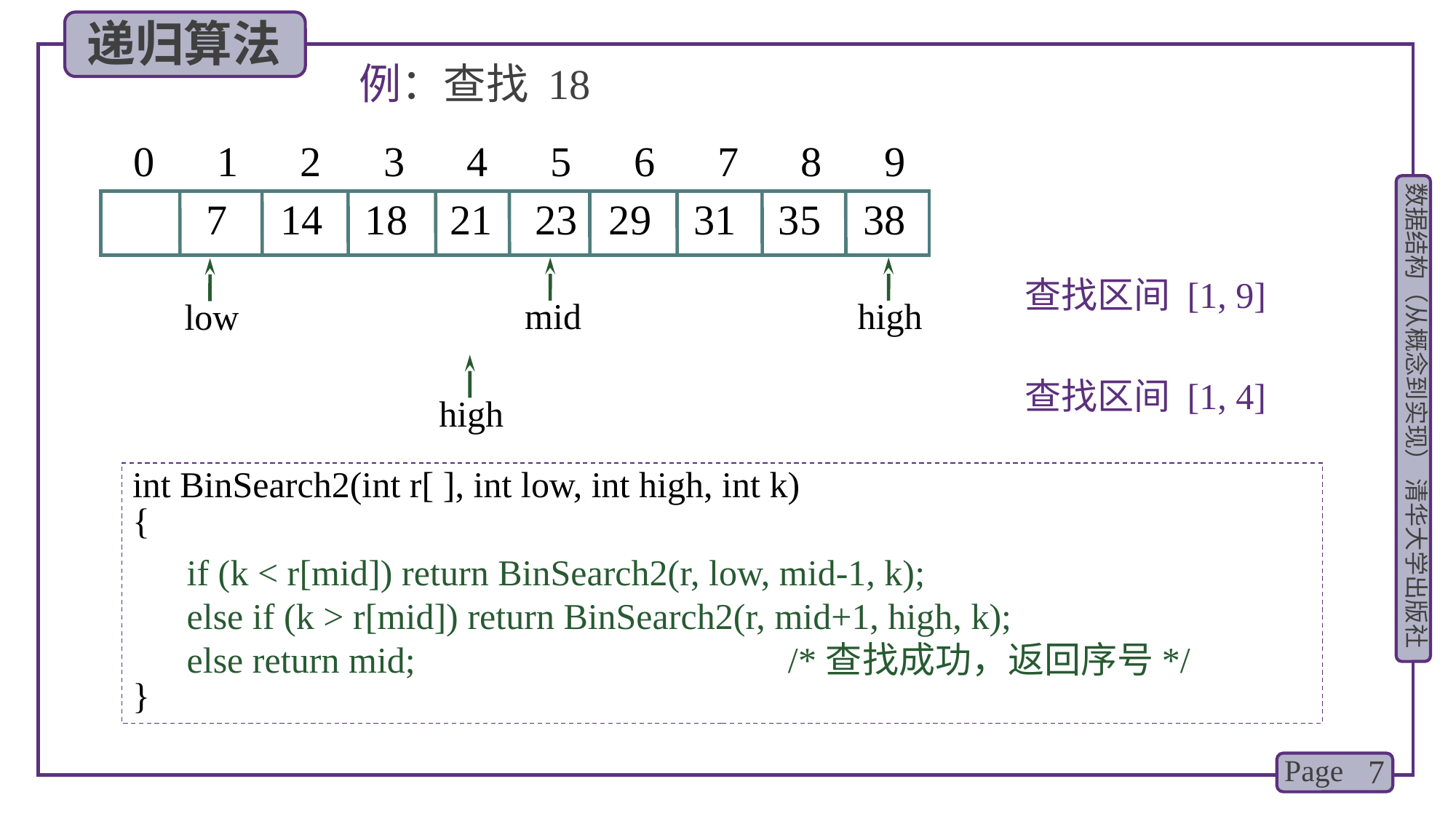

递归算法

例：查找 18
0      1      2      3      4      5      6      7      8      9
         7     14    18    21    23   29    31    35    38

mid

high

low
查找区间 [1, 9]

high
查找区间 [1, 4]
int BinSearch2(int r[ ], int low, int high, int k)
{

}
 if (k < r[mid]) return BinSearch2(r, low, mid-1, k);
 else if (k > r[mid]) return BinSearch2(r, mid+1, high, k);
 else return mid;                                         /*查找成功，返回序号*/